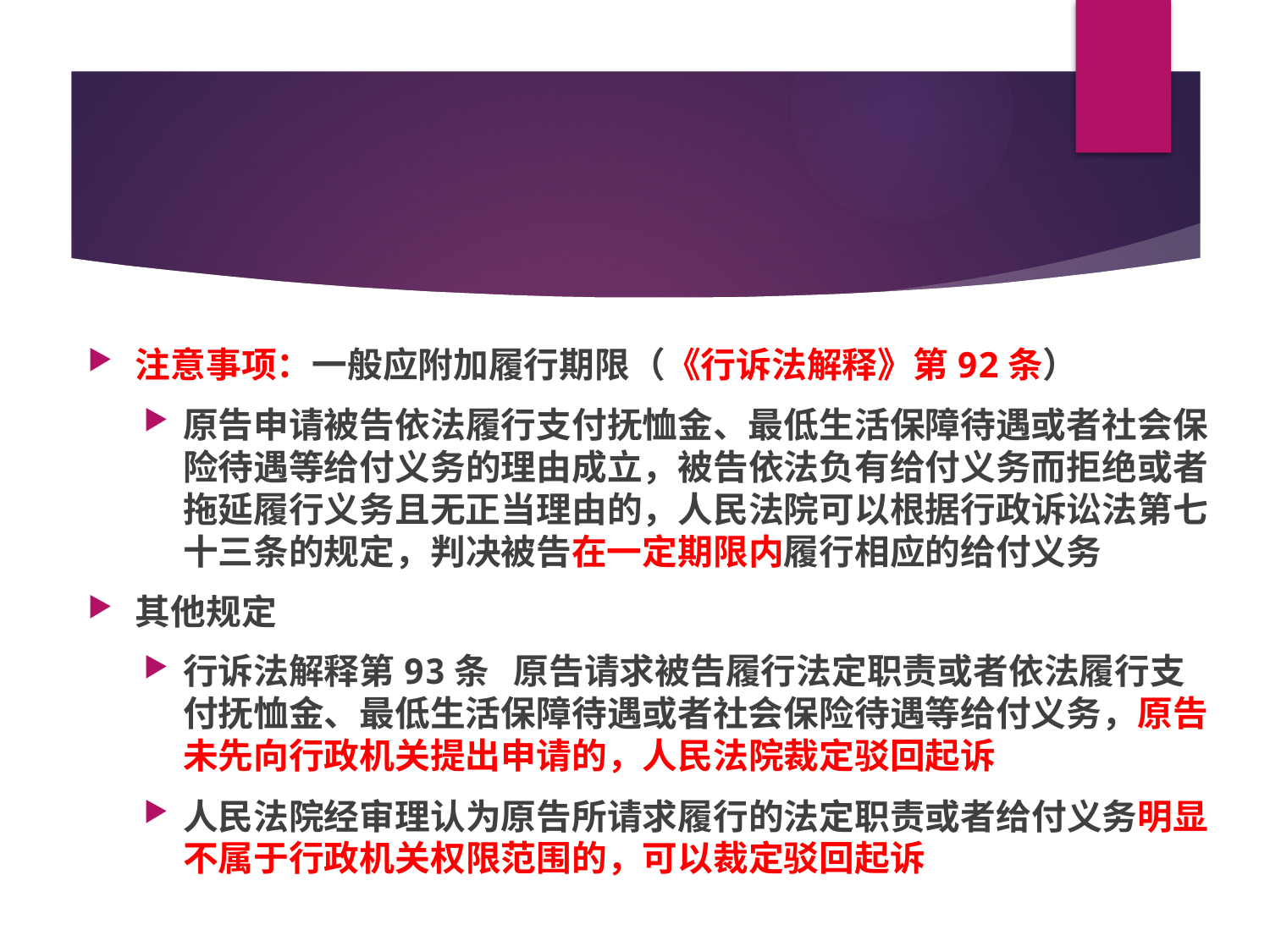

#
注意事项：一般应附加履行期限（《行诉法解释》第92条）
原告申请被告依法履行支付抚恤金、最低生活保障待遇或者社会保险待遇等给付义务的理由成立，被告依法负有给付义务而拒绝或者拖延履行义务且无正当理由的，人民法院可以根据行政诉讼法第七十三条的规定，判决被告在一定期限内履行相应的给付义务
其他规定
行诉法解释第93条   原告请求被告履行法定职责或者依法履行支付抚恤金、最低生活保障待遇或者社会保险待遇等给付义务，原告未先向行政机关提出申请的，人民法院裁定驳回起诉
人民法院经审理认为原告所请求履行的法定职责或者给付义务明显不属于行政机关权限范围的，可以裁定驳回起诉